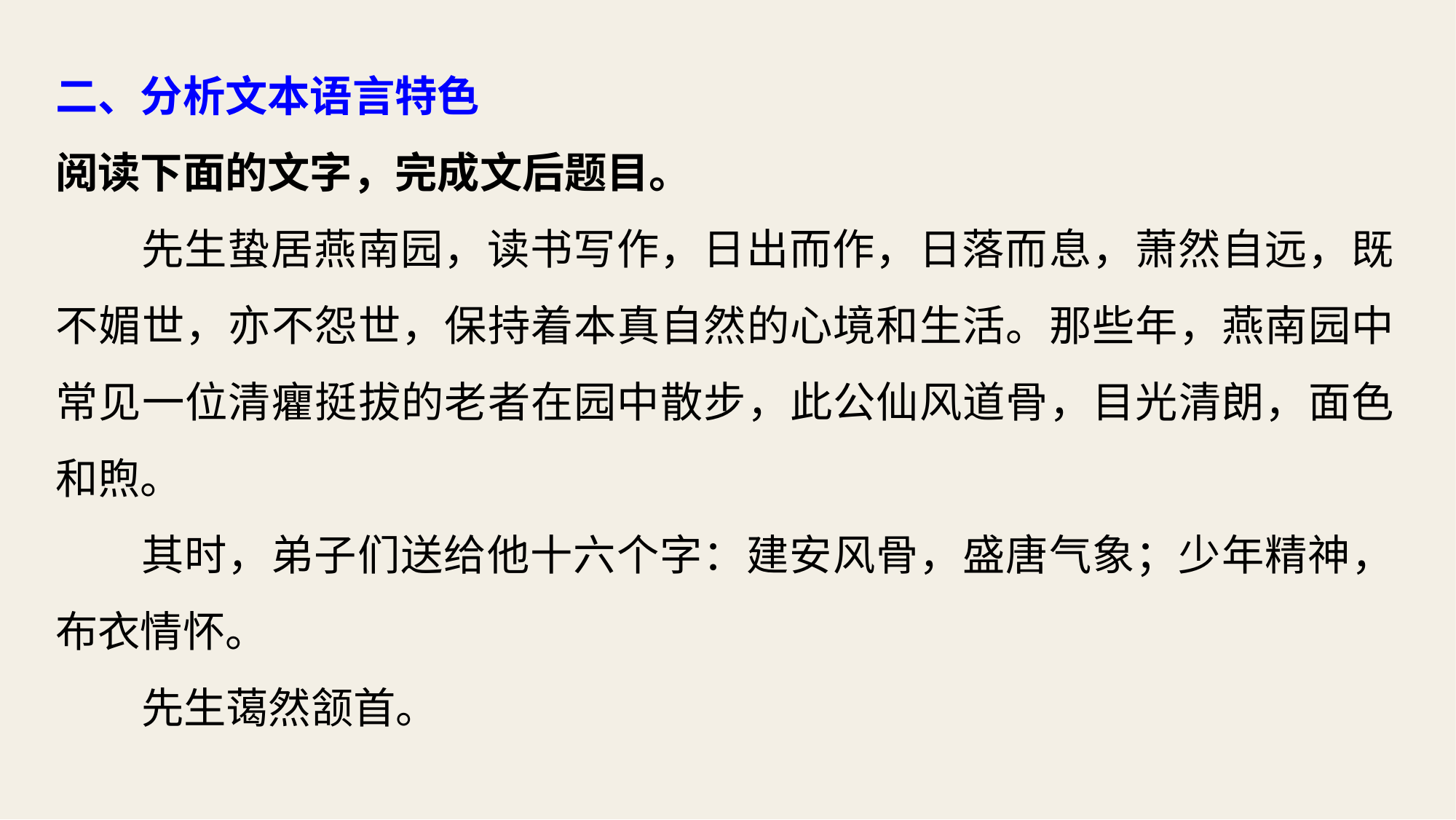

二、分析文本语言特色
阅读下面的文字，完成文后题目。
先生蛰居燕南园，读书写作，日出而作，日落而息，萧然自远，既不媚世，亦不怨世，保持着本真自然的心境和生活。那些年，燕南园中常见一位清癯挺拔的老者在园中散步，此公仙风道骨，目光清朗，面色和煦。
其时，弟子们送给他十六个字：建安风骨，盛唐气象；少年精神，布衣情怀。
先生蔼然颔首。